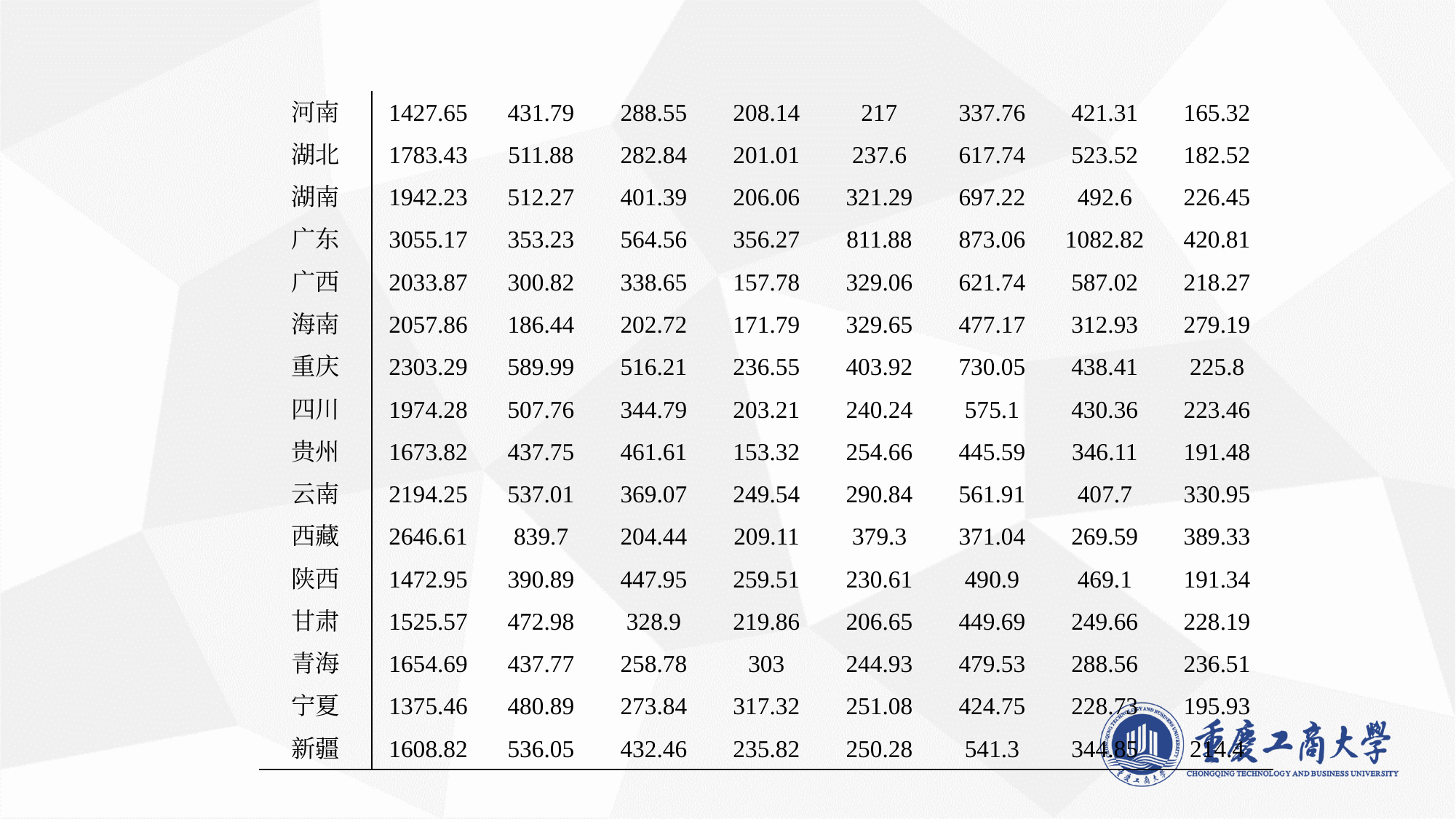

| 河南 | 1427.65 | 431.79 | 288.55 | 208.14 | 217 | 337.76 | 421.31 | 165.32 |
| --- | --- | --- | --- | --- | --- | --- | --- | --- |
| 湖北 | 1783.43 | 511.88 | 282.84 | 201.01 | 237.6 | 617.74 | 523.52 | 182.52 |
| 湖南 | 1942.23 | 512.27 | 401.39 | 206.06 | 321.29 | 697.22 | 492.6 | 226.45 |
| 广东 | 3055.17 | 353.23 | 564.56 | 356.27 | 811.88 | 873.06 | 1082.82 | 420.81 |
| 广西 | 2033.87 | 300.82 | 338.65 | 157.78 | 329.06 | 621.74 | 587.02 | 218.27 |
| 海南 | 2057.86 | 186.44 | 202.72 | 171.79 | 329.65 | 477.17 | 312.93 | 279.19 |
| 重庆 | 2303.29 | 589.99 | 516.21 | 236.55 | 403.92 | 730.05 | 438.41 | 225.8 |
| 四川 | 1974.28 | 507.76 | 344.79 | 203.21 | 240.24 | 575.1 | 430.36 | 223.46 |
| 贵州 | 1673.82 | 437.75 | 461.61 | 153.32 | 254.66 | 445.59 | 346.11 | 191.48 |
| 云南 | 2194.25 | 537.01 | 369.07 | 249.54 | 290.84 | 561.91 | 407.7 | 330.95 |
| 西藏 | 2646.61 | 839.7 | 204.44 | 209.11 | 379.3 | 371.04 | 269.59 | 389.33 |
| 陕西 | 1472.95 | 390.89 | 447.95 | 259.51 | 230.61 | 490.9 | 469.1 | 191.34 |
| 甘肃 | 1525.57 | 472.98 | 328.9 | 219.86 | 206.65 | 449.69 | 249.66 | 228.19 |
| 青海 | 1654.69 | 437.77 | 258.78 | 303 | 244.93 | 479.53 | 288.56 | 236.51 |
| 宁夏 | 1375.46 | 480.89 | 273.84 | 317.32 | 251.08 | 424.75 | 228.73 | 195.93 |
| 新疆 | 1608.82 | 536.05 | 432.46 | 235.82 | 250.28 | 541.3 | 344.85 | 214.4 |